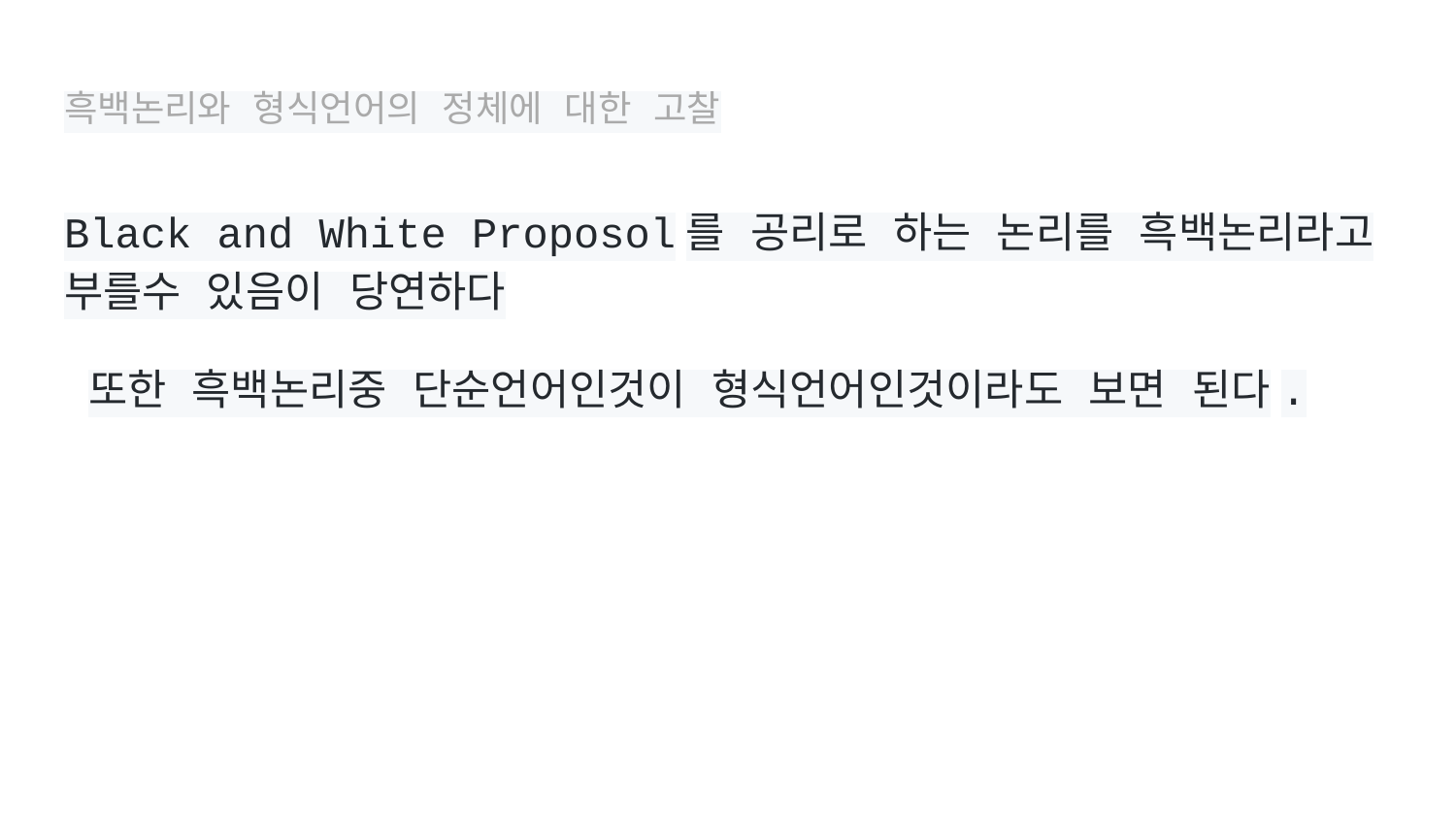

# 흑백논리와 형식언어의 정체에 대한 고찰
Black and White Proposol를 공리로 하는 논리를 흑백논리라고 부를수 있음이 당연하다
또한 흑백논리중 단순언어인것이 형식언어인것이라도 보면 된다.